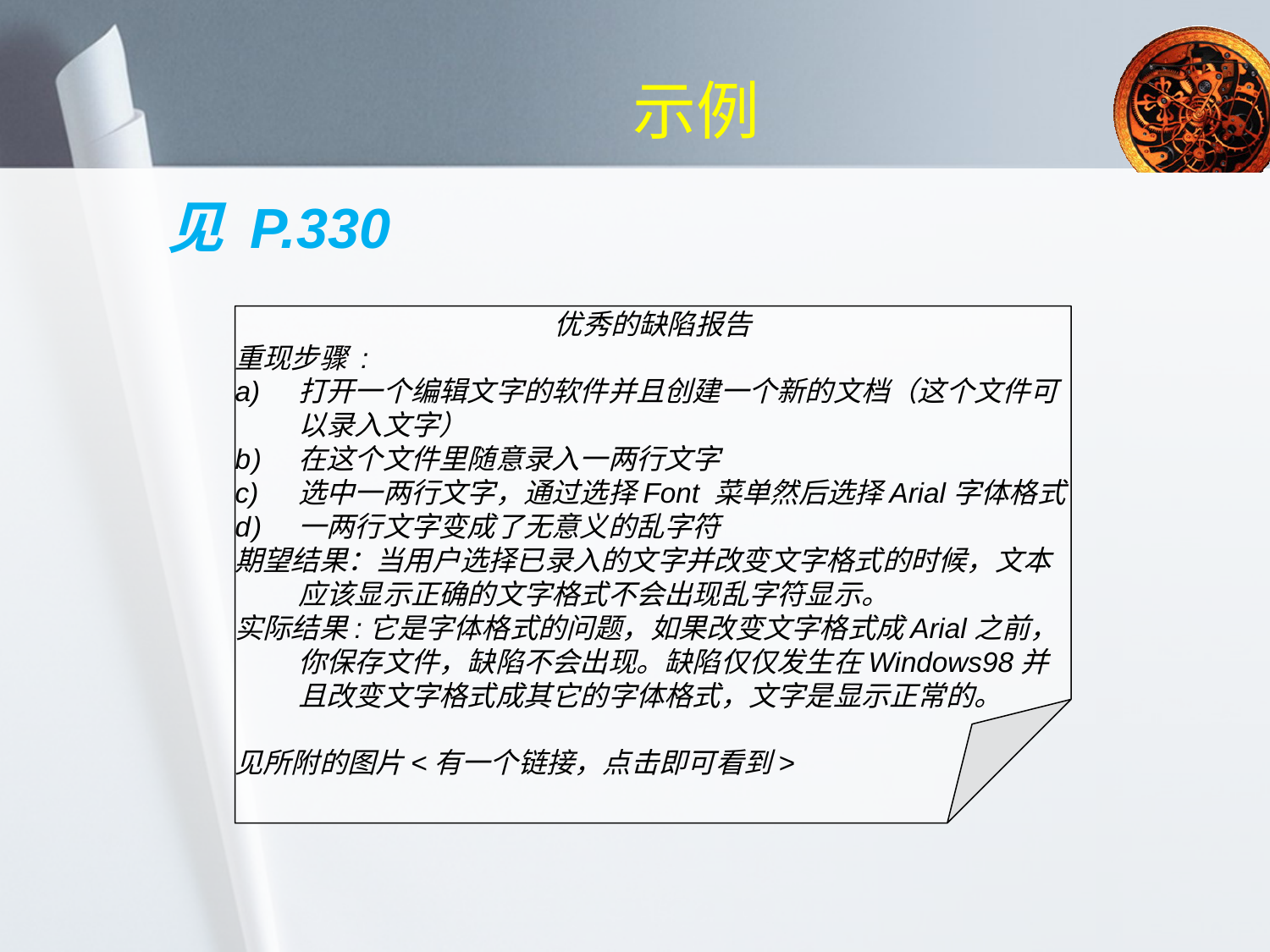

# 示例
见 P.330
优秀的缺陷报告
重现步骤 :
打开一个编辑文字的软件并且创建一个新的文档（这个文件可以录入文字）
在这个文件里随意录入一两行文字
选中一两行文字，通过选择Font 菜单然后选择Arial字体格式
一两行文字变成了无意义的乱字符
期望结果：当用户选择已录入的文字并改变文字格式的时候，文本应该显示正确的文字格式不会出现乱字符显示。
实际结果:它是字体格式的问题，如果改变文字格式成Arial之前，你保存文件，缺陷不会出现。缺陷仅仅发生在Windows98并且改变文字格式成其它的字体格式，文字是显示正常的。

见所附的图片<有一个链接，点击即可看到>